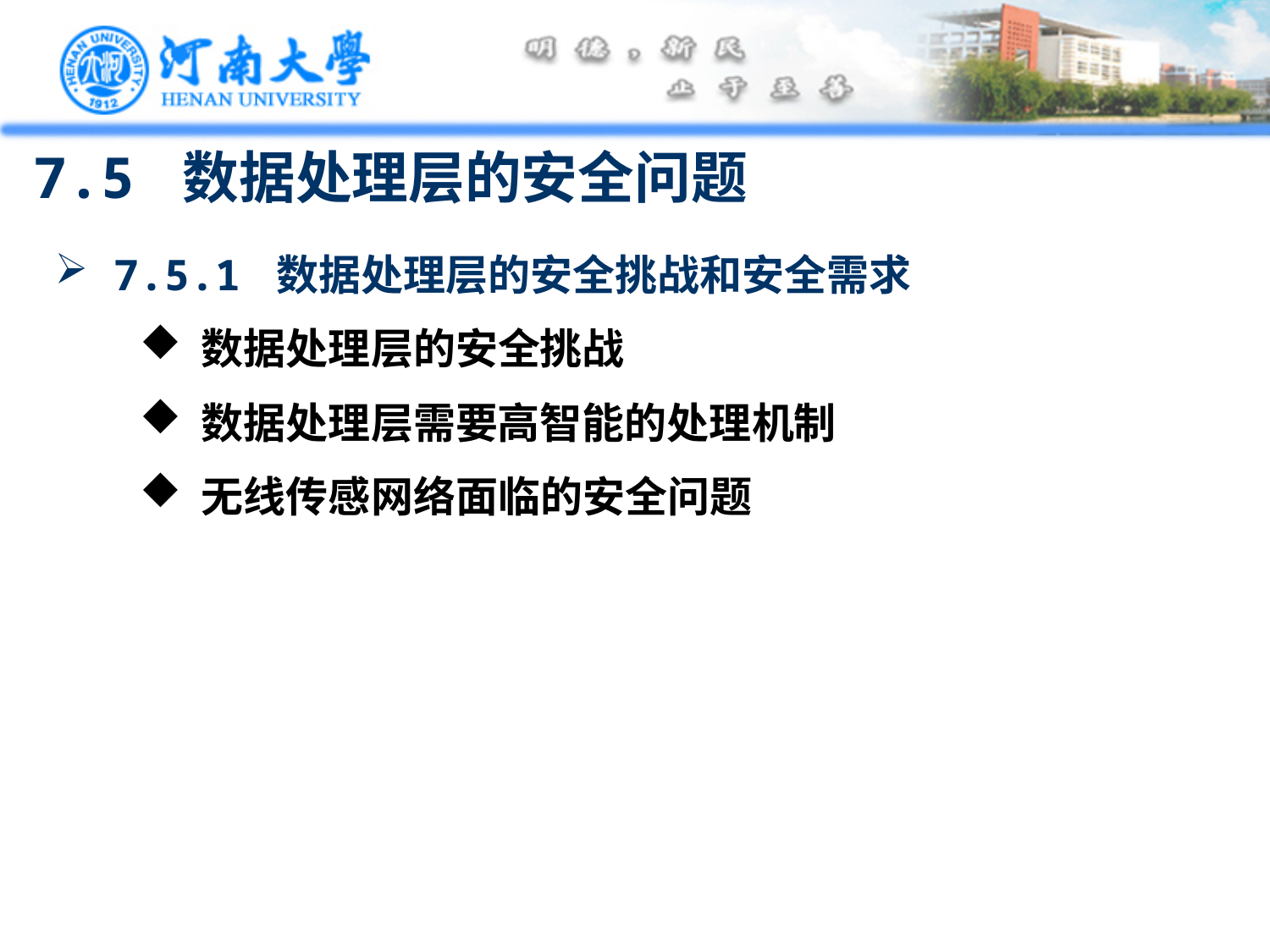

7.5 数据处理层的安全问题
 7.5.1 数据处理层的安全挑战和安全需求
 数据处理层的安全挑战
 数据处理层需要高智能的处理机制
 无线传感网络面临的安全问题